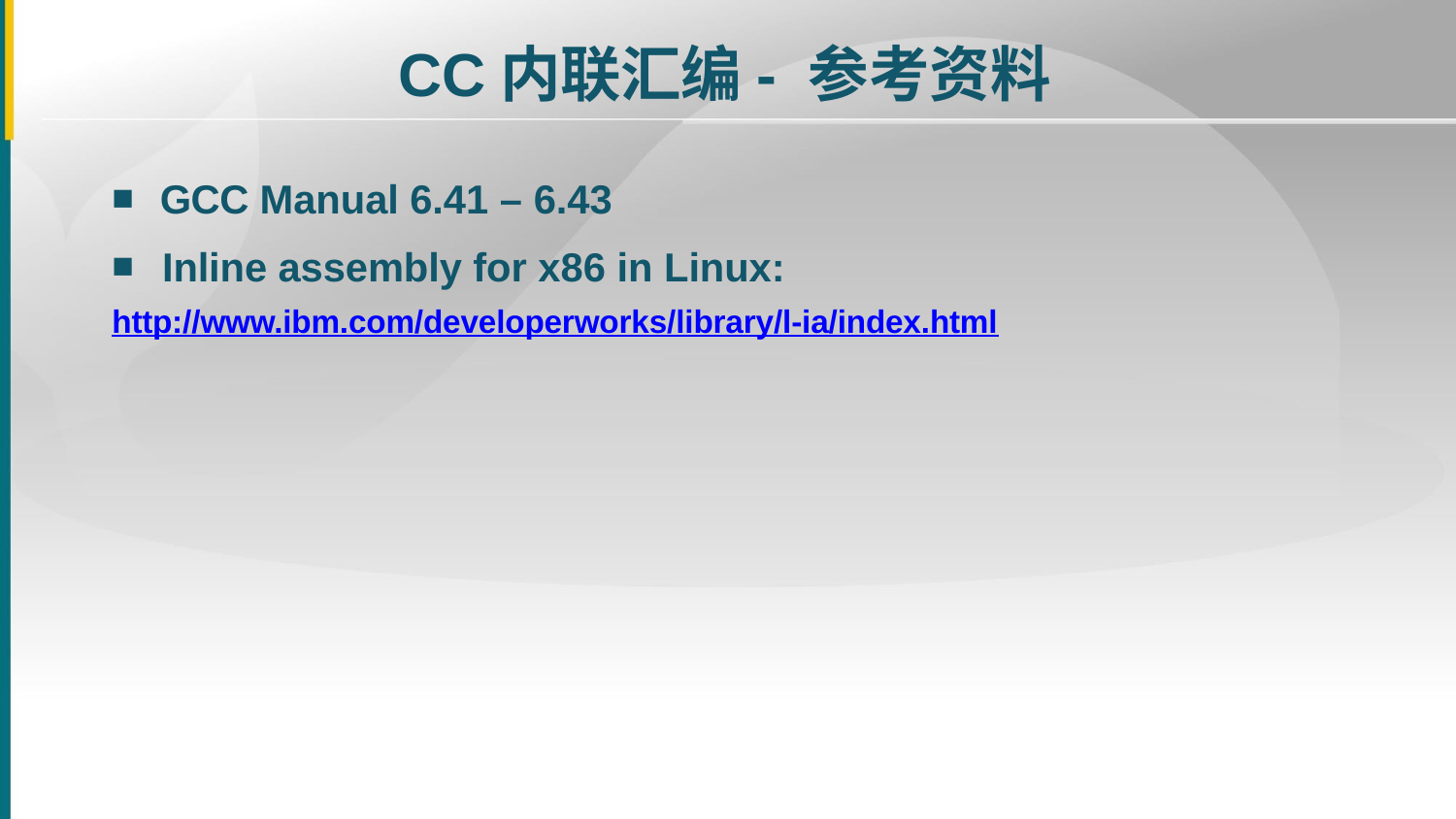

# CC内联汇编- 参考资料
GCC Manual 6.41 – 6.43
Inline assembly for x86 in Linux:
http://www.ibm.com/developerworks/library/l-ia/index.html